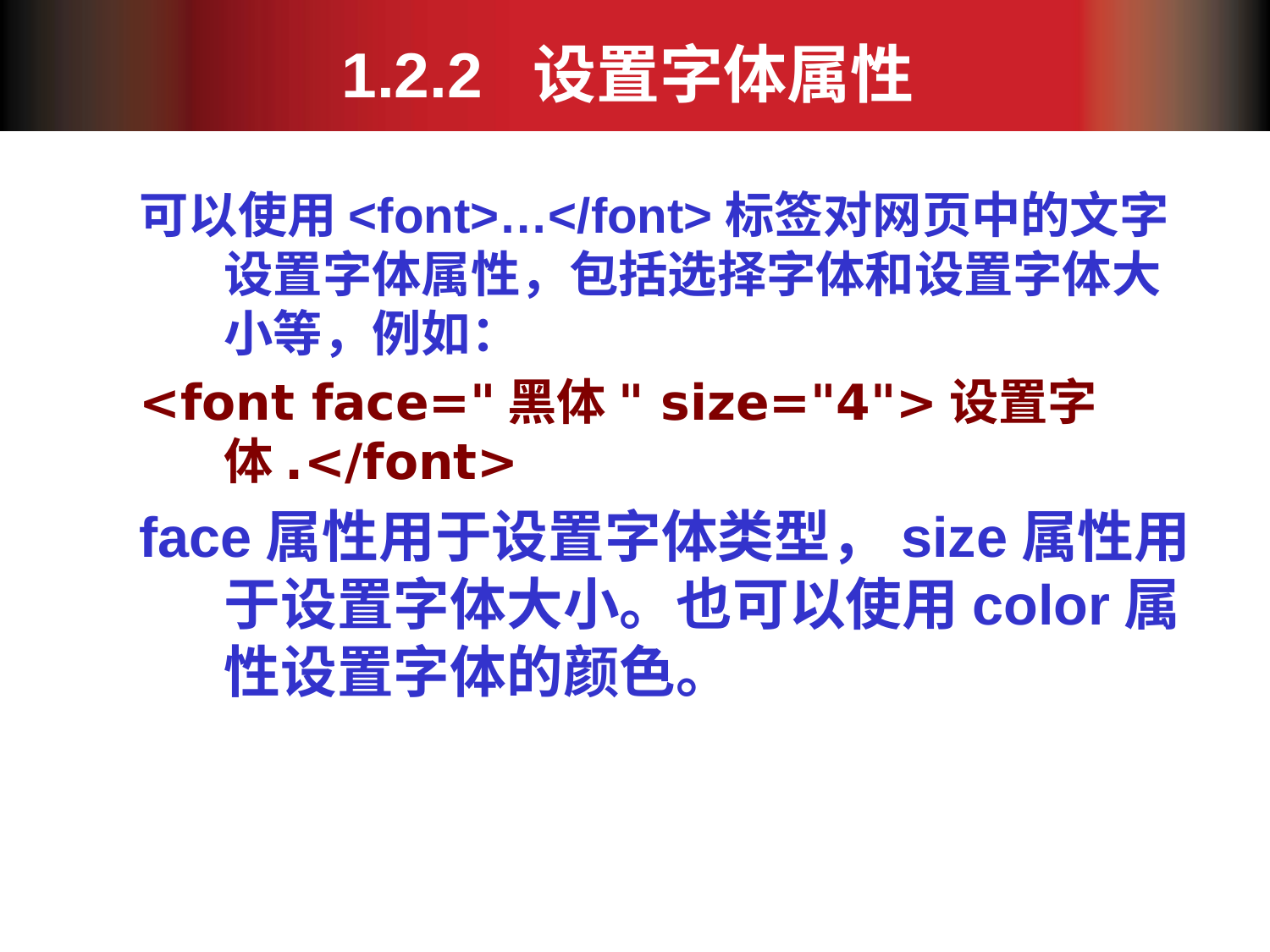

# 1.2.2  设置字体属性
可以使用<font>…</font>标签对网页中的文字设置字体属性，包括选择字体和设置字体大小等，例如：
<font face="黑体" size="4">设置字体.</font>
face属性用于设置字体类型，size属性用于设置字体大小。也可以使用color属性设置字体的颜色。